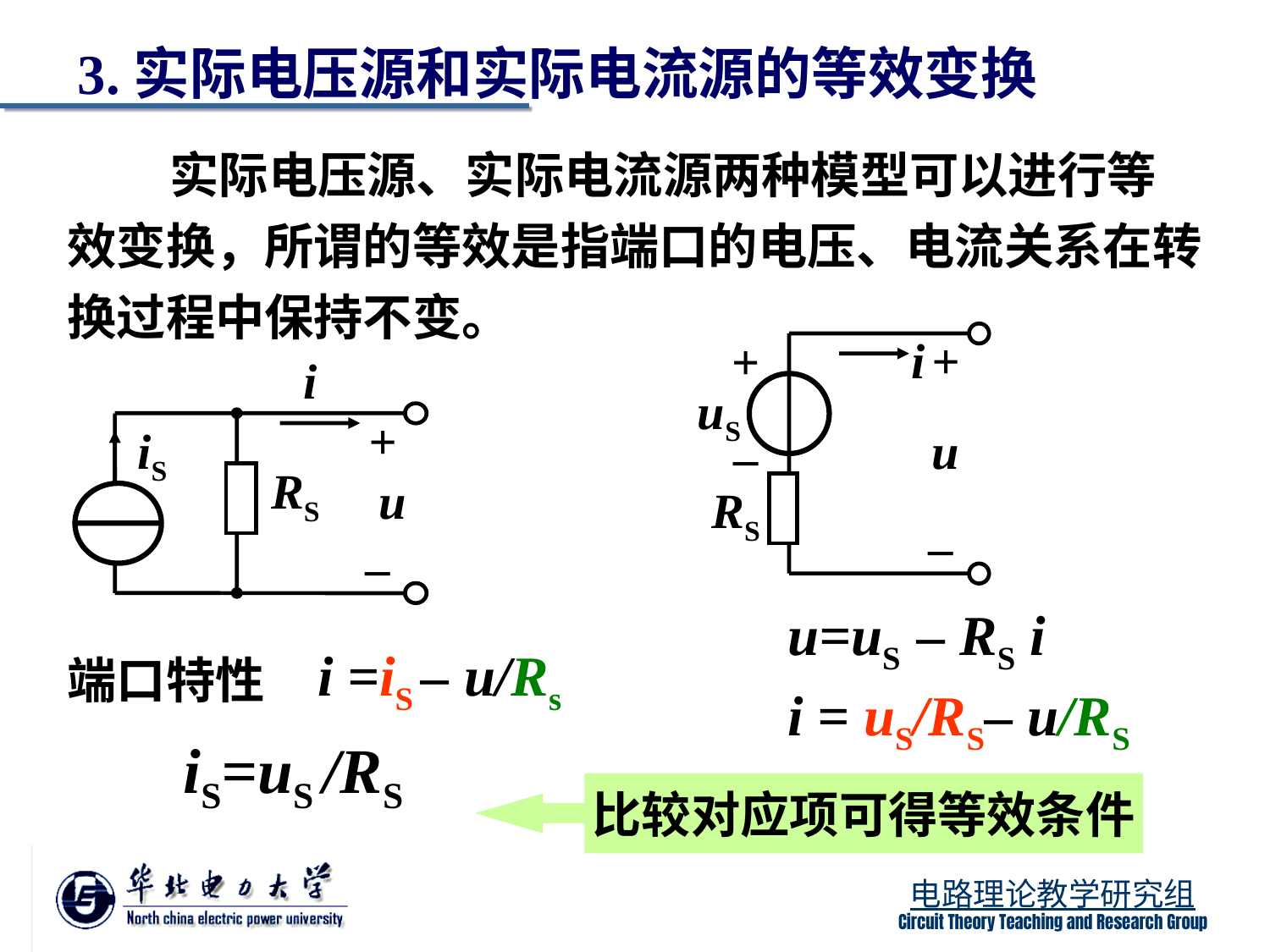

3.实际电压源和实际电流源的等效变换
 实际电压源、实际电流源两种模型可以进行等效变换，所谓的等效是指端口的电压、电流关系在转换过程中保持不变。
+
i
+

uS

_
u
RS

_

i
+

iS

RS

u

_

u=uS  – RS i
i =iS – u/Rs
端口特性
i = uS/RS– u/RS
 iS=uS /RS
比较对应项可得等效条件